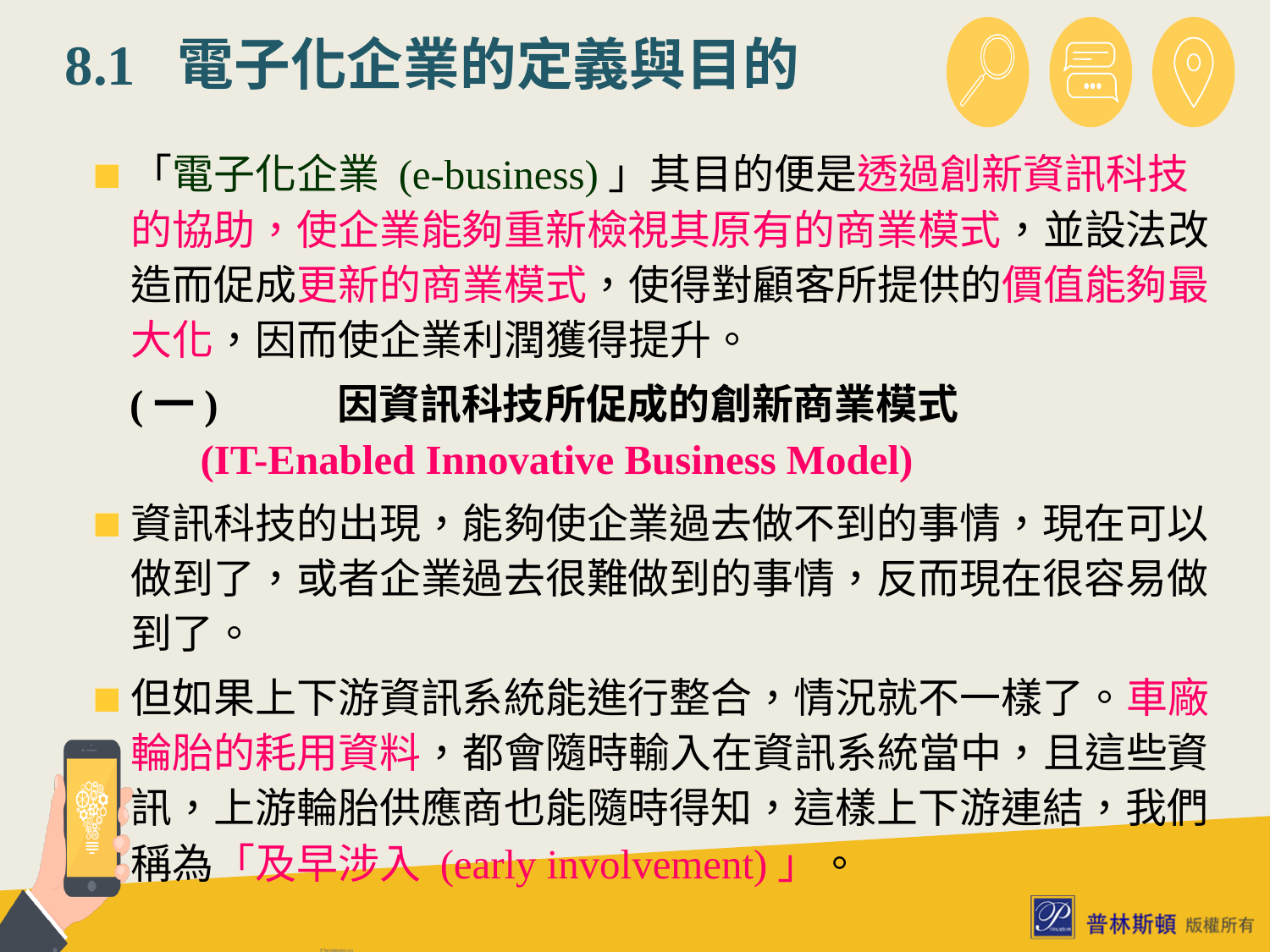

# 8.1  電子化企業的定義與目的
「電子化企業 (e-business)」其目的便是透過創新資訊科技的協助，使企業能夠重新檢視其原有的商業模式，並設法改造而促成更新的商業模式，使得對顧客所提供的價值能夠最大化，因而使企業利潤獲得提升。
    (一)	因資訊科技所促成的創新商業模式
           (IT-Enabled Innovative Business Model)
資訊科技的出現，能夠使企業過去做不到的事情，現在可以做到了，或者企業過去很難做到的事情，反而現在很容易做到了。
但如果上下游資訊系統能進行整合，情況就不一樣了。車廠輪胎的耗用資料，都會隨時輸入在資訊系統當中，且這些資訊，上游輪胎供應商也能隨時得知，這樣上下游連結，我們稱為「及早涉入 (early involvement)」。